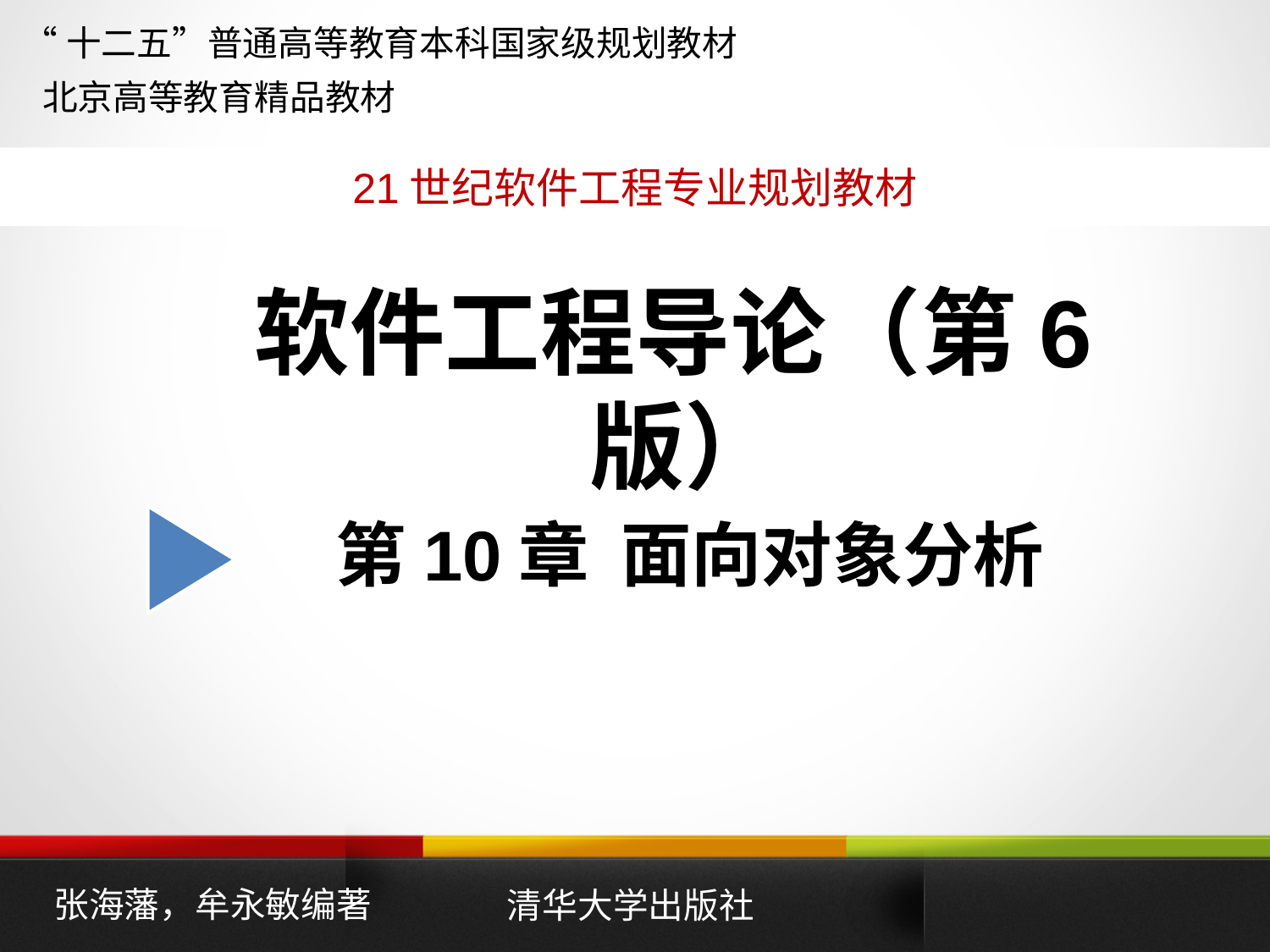

“十二五”普通高等教育本科国家级规划教材
北京高等教育精品教材
21世纪软件工程专业规划教材
软件工程导论（第6版）
第10章  面向对象分析

清华大学出版社
张海藩，牟永敏编著